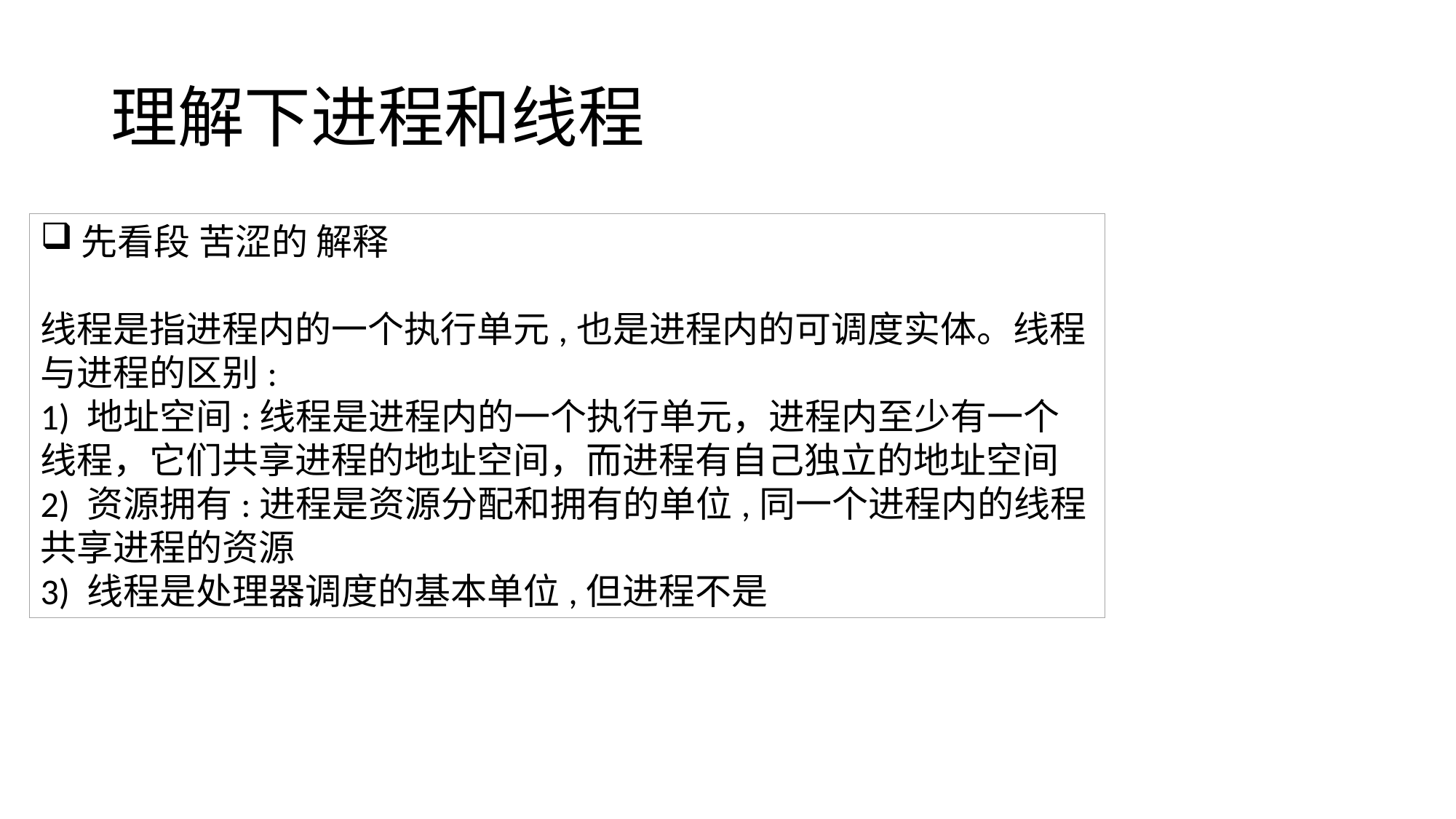

# 理解下进程和线程
先看段 苦涩的 解释

线程是指进程内的一个执行单元,也是进程内的可调度实体。线程与进程的区别:
1) 地址空间:线程是进程内的一个执行单元，进程内至少有一个线程，它们共享进程的地址空间，而进程有自己独立的地址空间
2) 资源拥有:进程是资源分配和拥有的单位,同一个进程内的线程共享进程的资源
3) 线程是处理器调度的基本单位,但进程不是